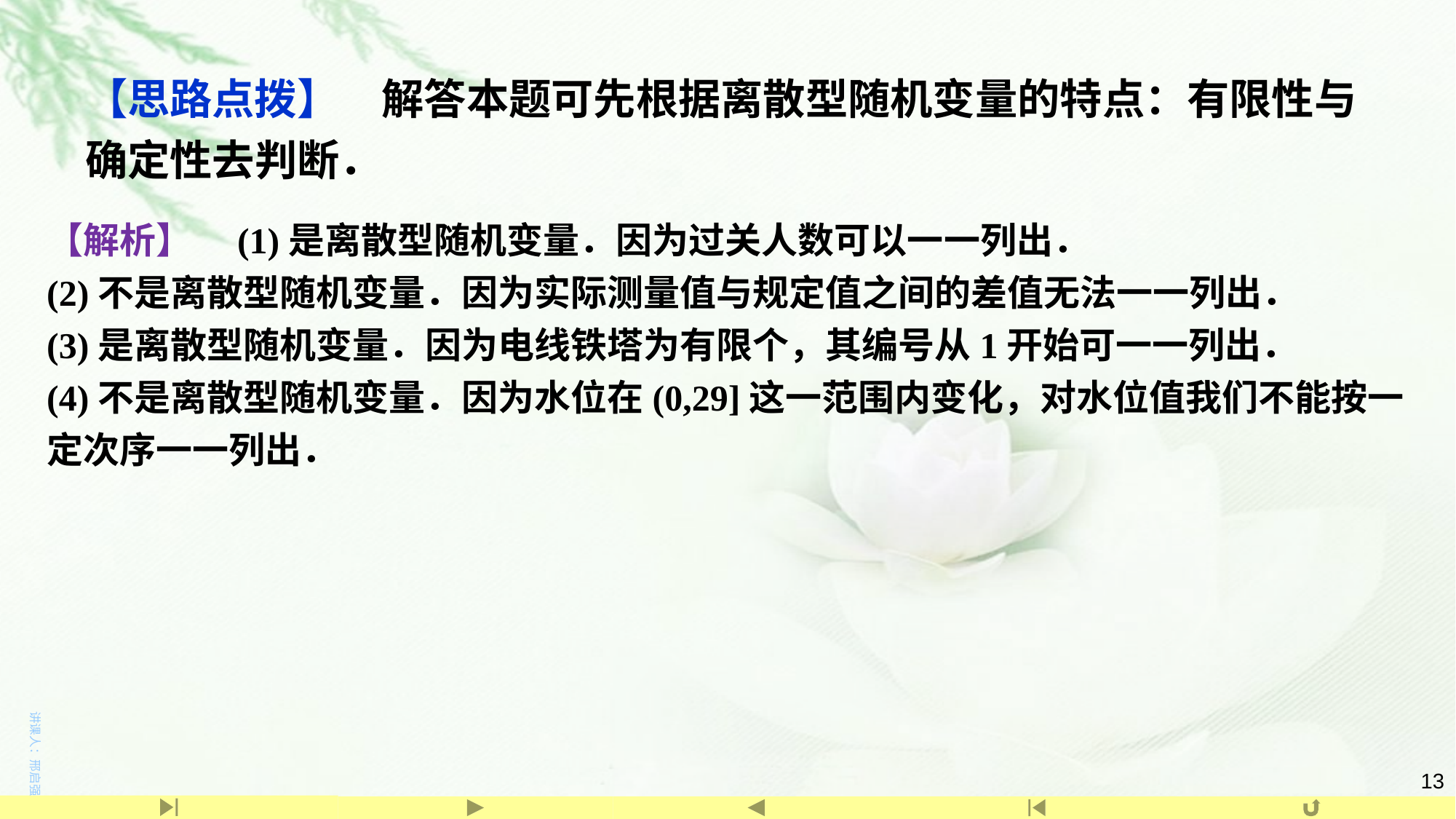

【思路点拨】　解答本题可先根据离散型随机变量的特点：有限性与确定性去判断．
【解析】　(1)是离散型随机变量．因为过关人数可以一一列出．
(2)不是离散型随机变量．因为实际测量值与规定值之间的差值无法一一列出．
(3)是离散型随机变量．因为电线铁塔为有限个，其编号从1开始可一一列出．
(4)不是离散型随机变量．因为水位在(0,29]这一范围内变化，对水位值我们不能按一定次序一一列出．